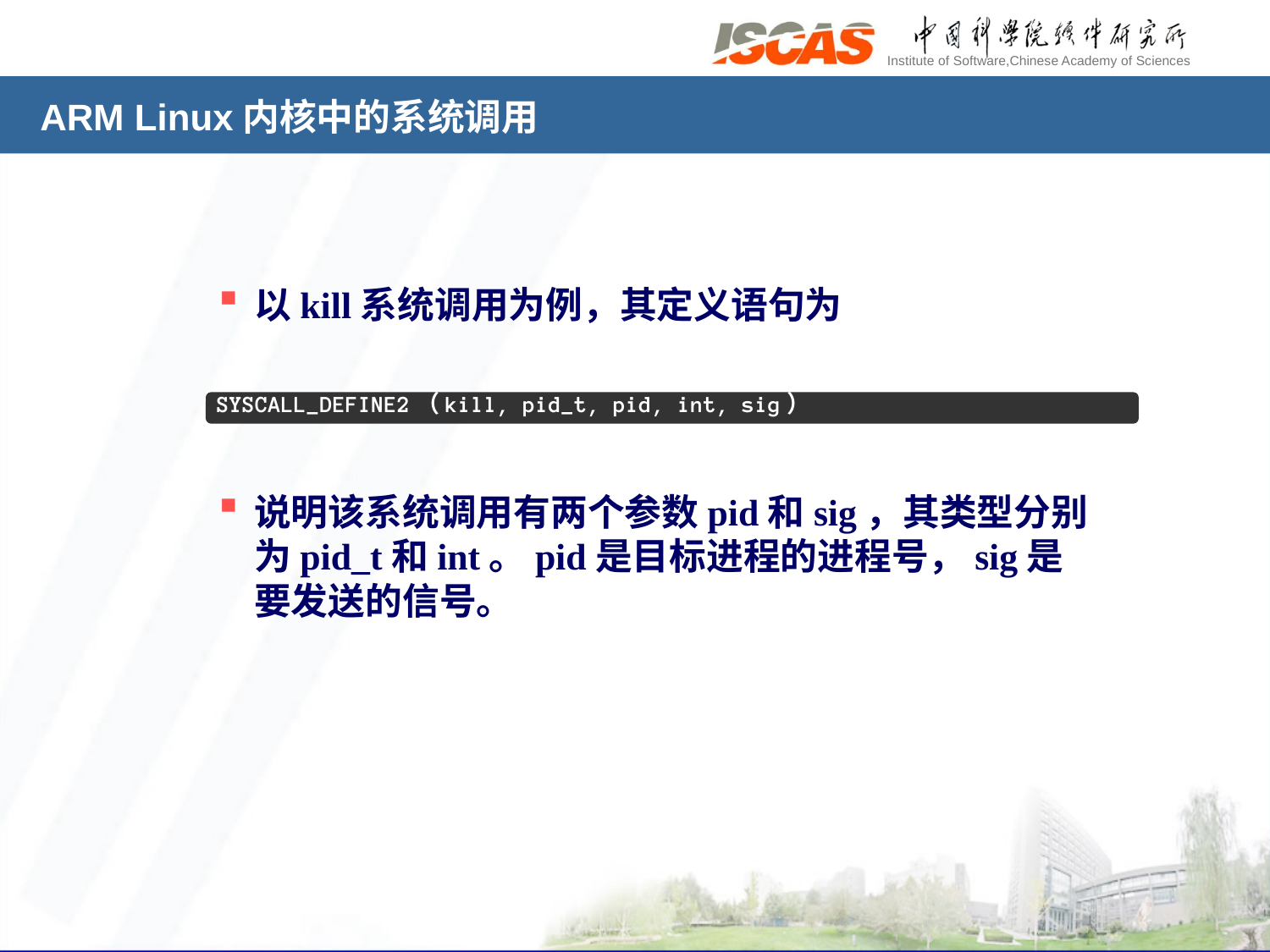

# ARM Linux内核中的系统调用
以kill系统调用为例，其定义语句为

说明该系统调用有两个参数pid和sig，其类型分别为pid_t和int。pid是目标进程的进程号，sig是要发送的信号。

SYSCALL_DEFINE2（kill, pid_t, pid, int, sig）